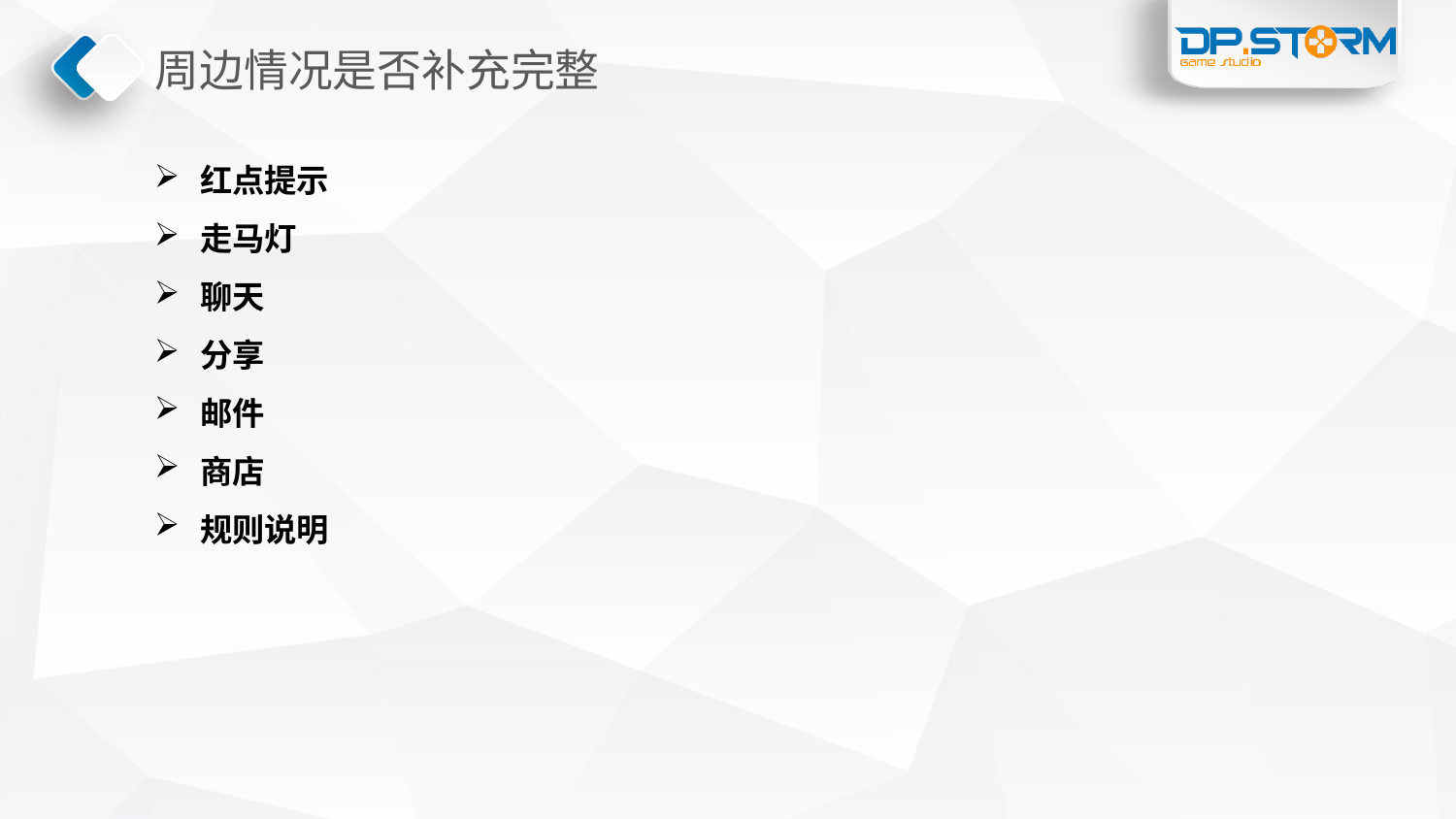

# 周边情况是否补充完整
红点提示
走马灯
聊天
分享
邮件
商店
规则说明